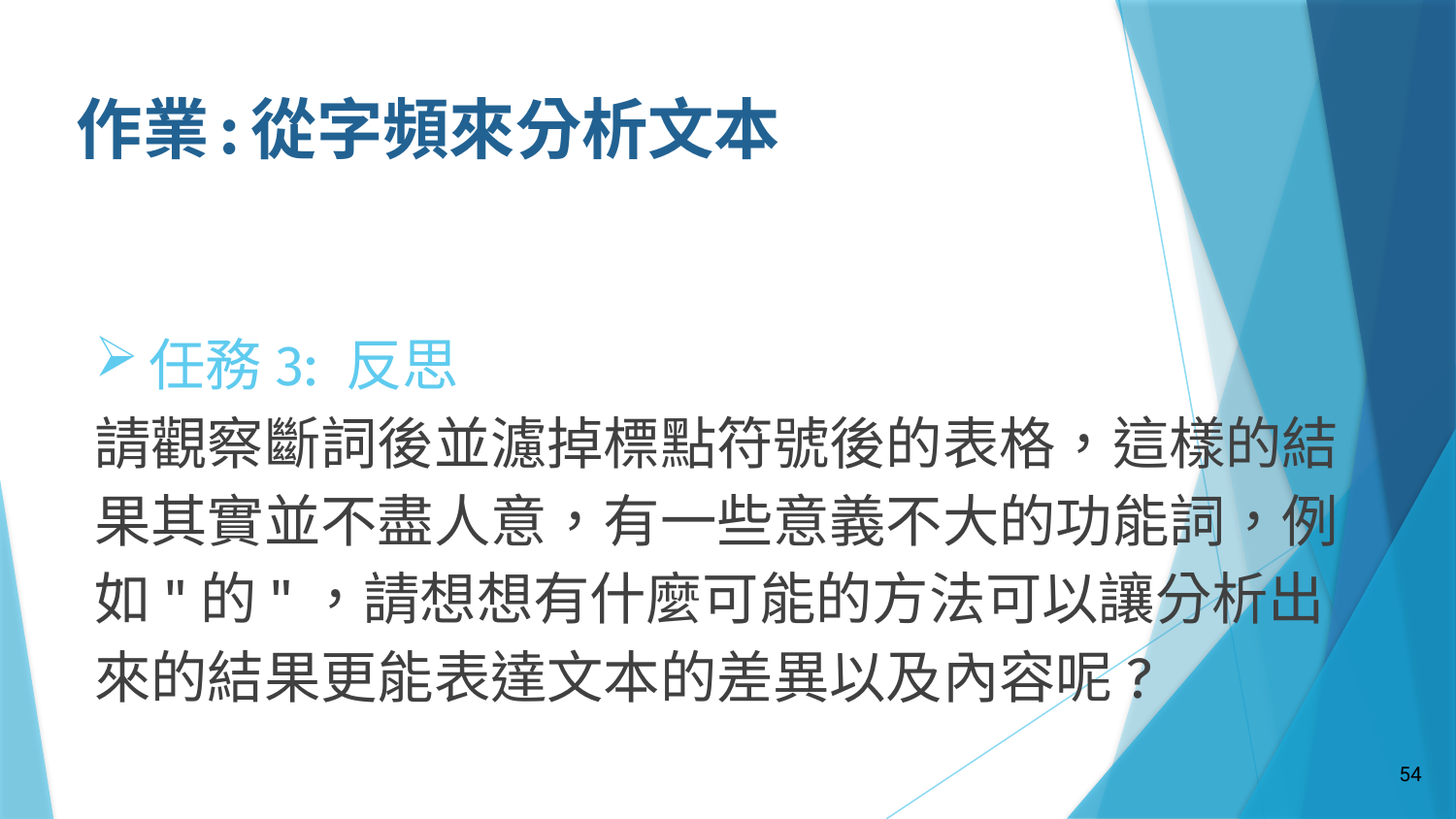

# 作業:從字頻來分析文本

任務3: 反思
請觀察斷詞後並濾掉標點符號後的表格，這樣的結果其實並不盡人意，有一些意義不大的功能詞，例如"的"，請想想有什麼可能的方法可以讓分析出來的結果更能表達文本的差異以及內容呢?
54